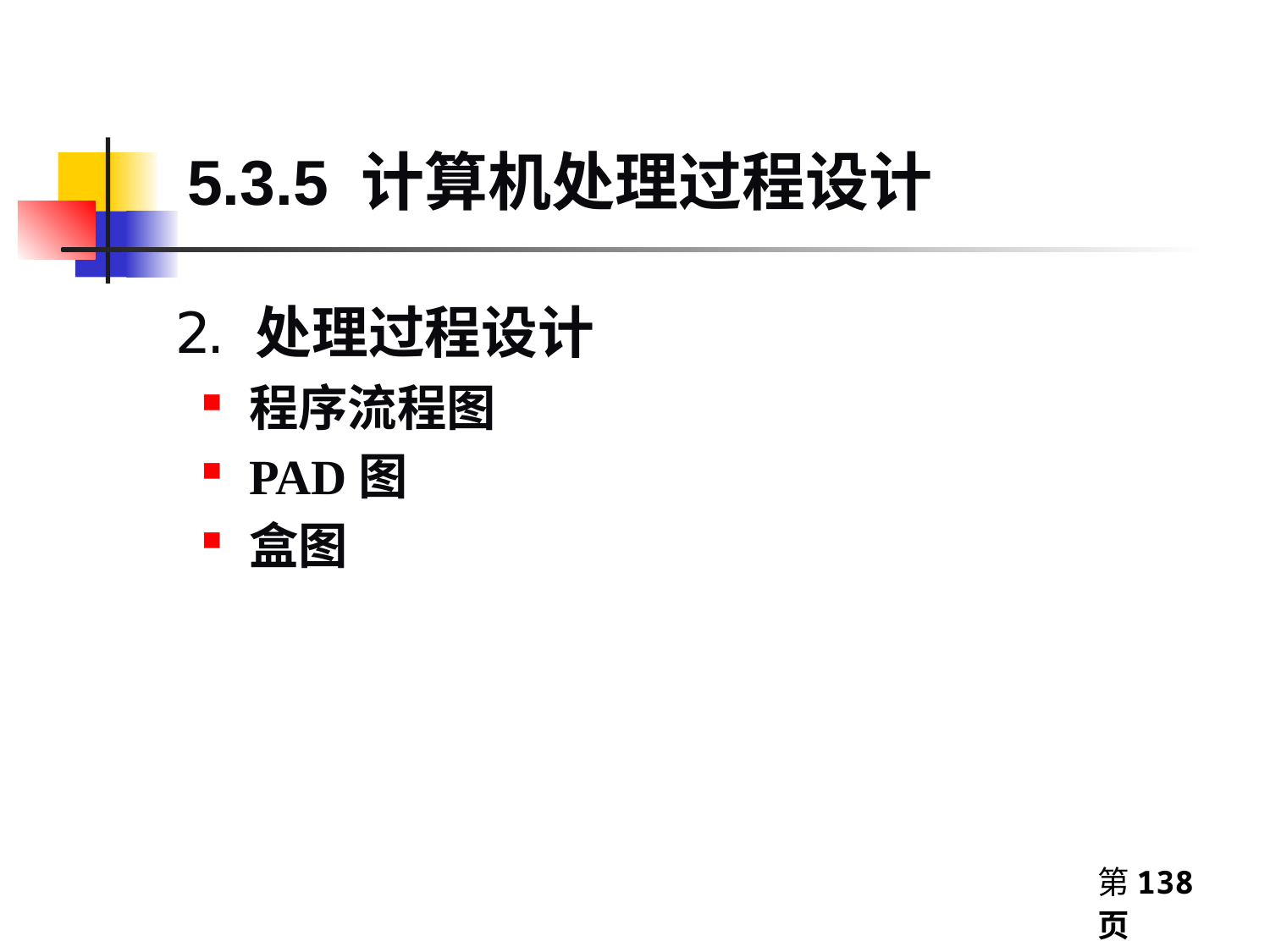

5.3.5 计算机处理过程设计
2. 处理过程设计
程序流程图
PAD图
盒图